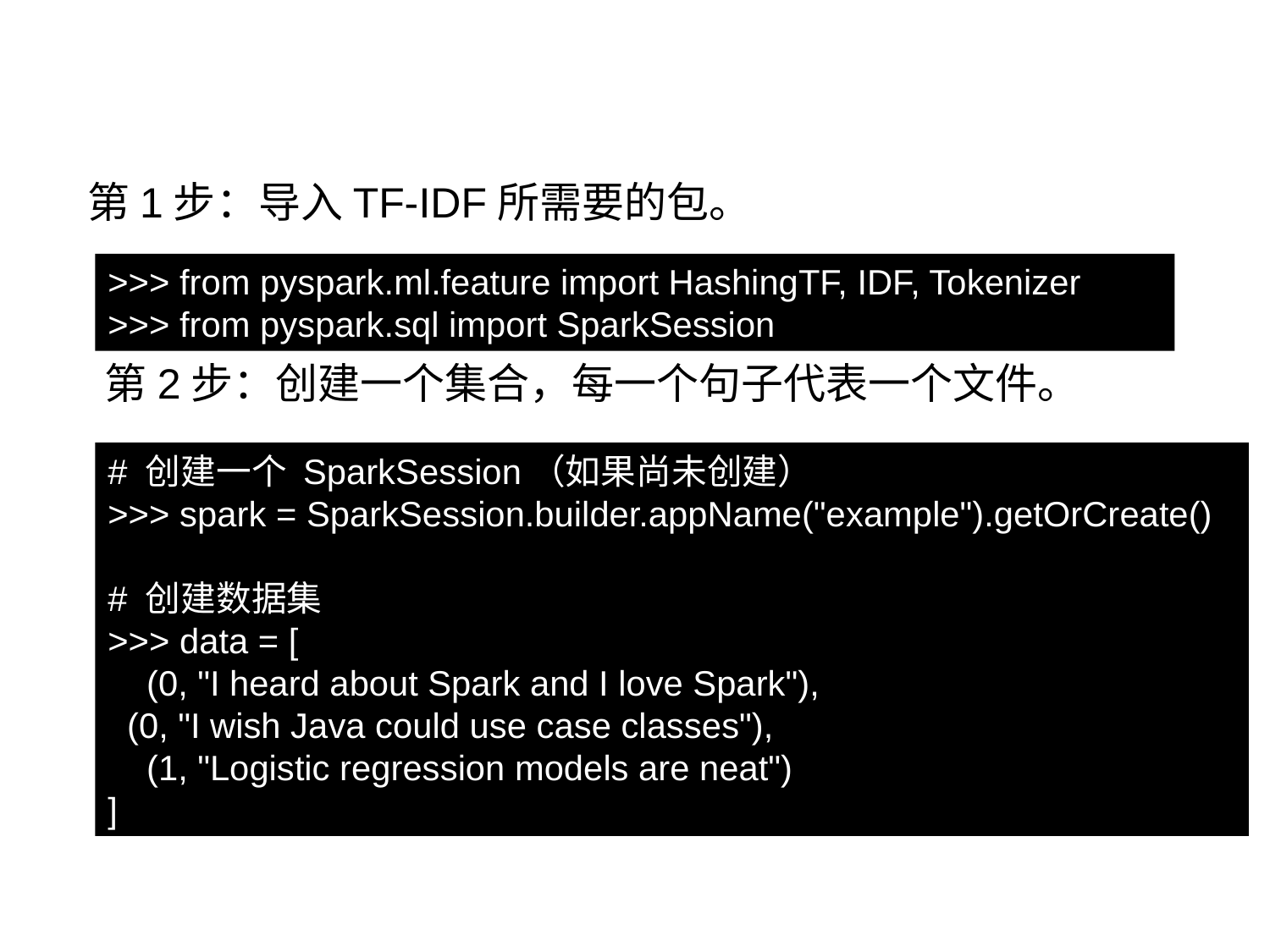

9.6.1 特征提取
第1步：导入TF-IDF所需要的包。
>>> from pyspark.ml.feature import HashingTF, IDF, Tokenizer
>>> from pyspark.sql import SparkSession
第2步：创建一个集合，每一个句子代表一个文件。
# 创建一个 SparkSession（如果尚未创建）
>>> spark = SparkSession.builder.appName("example").getOrCreate()

# 创建数据集
>>> data = [
    (0, "I heard about Spark and I love Spark"),
  (0, "I wish Java could use case classes"),
    (1, "Logistic regression models are neat")
]